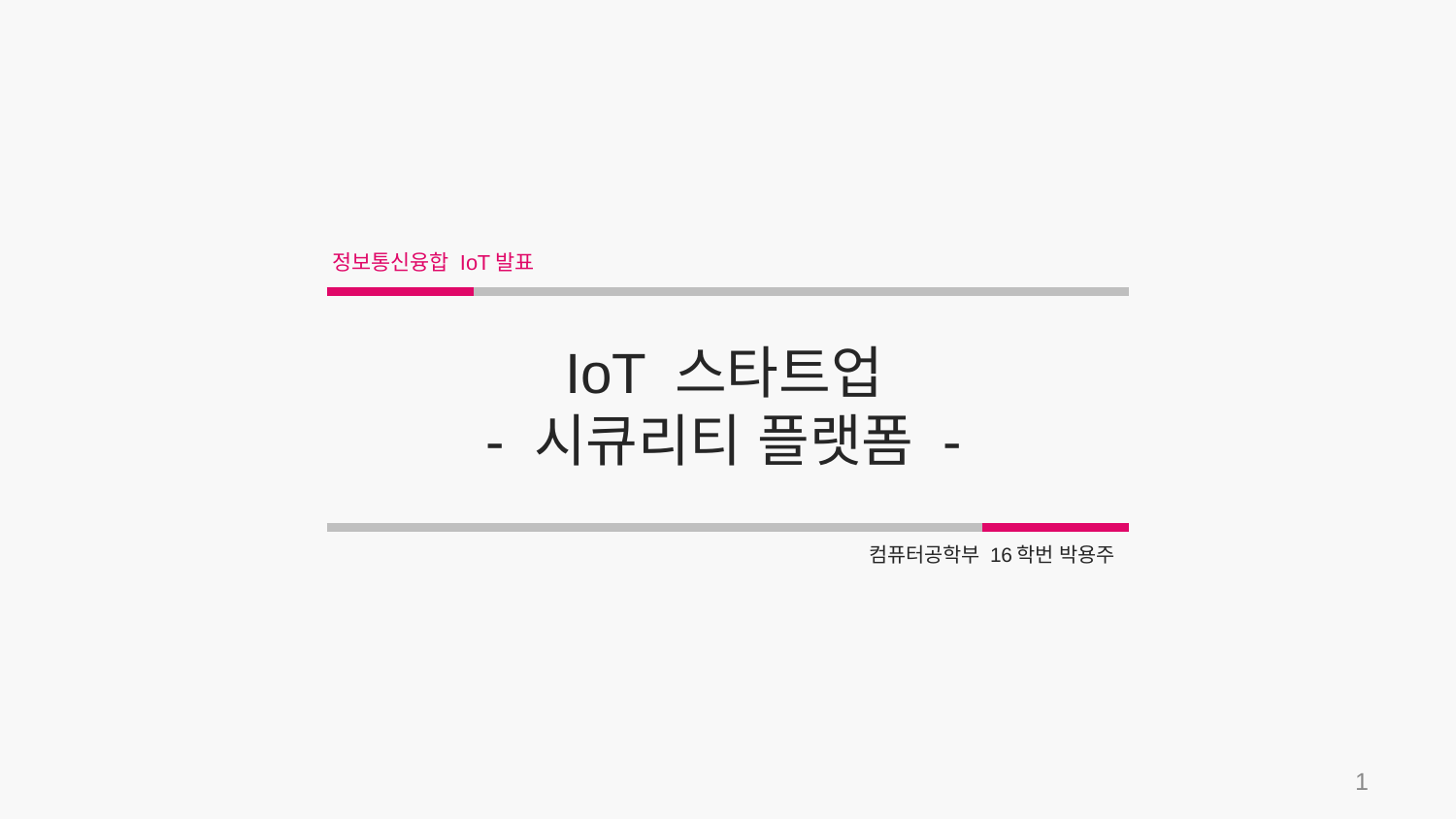

정보통신융합 IoT발표
IoT 스타트업
- 시큐리티 플랫폼 -
컴퓨터공학부 16학번 박용주
1